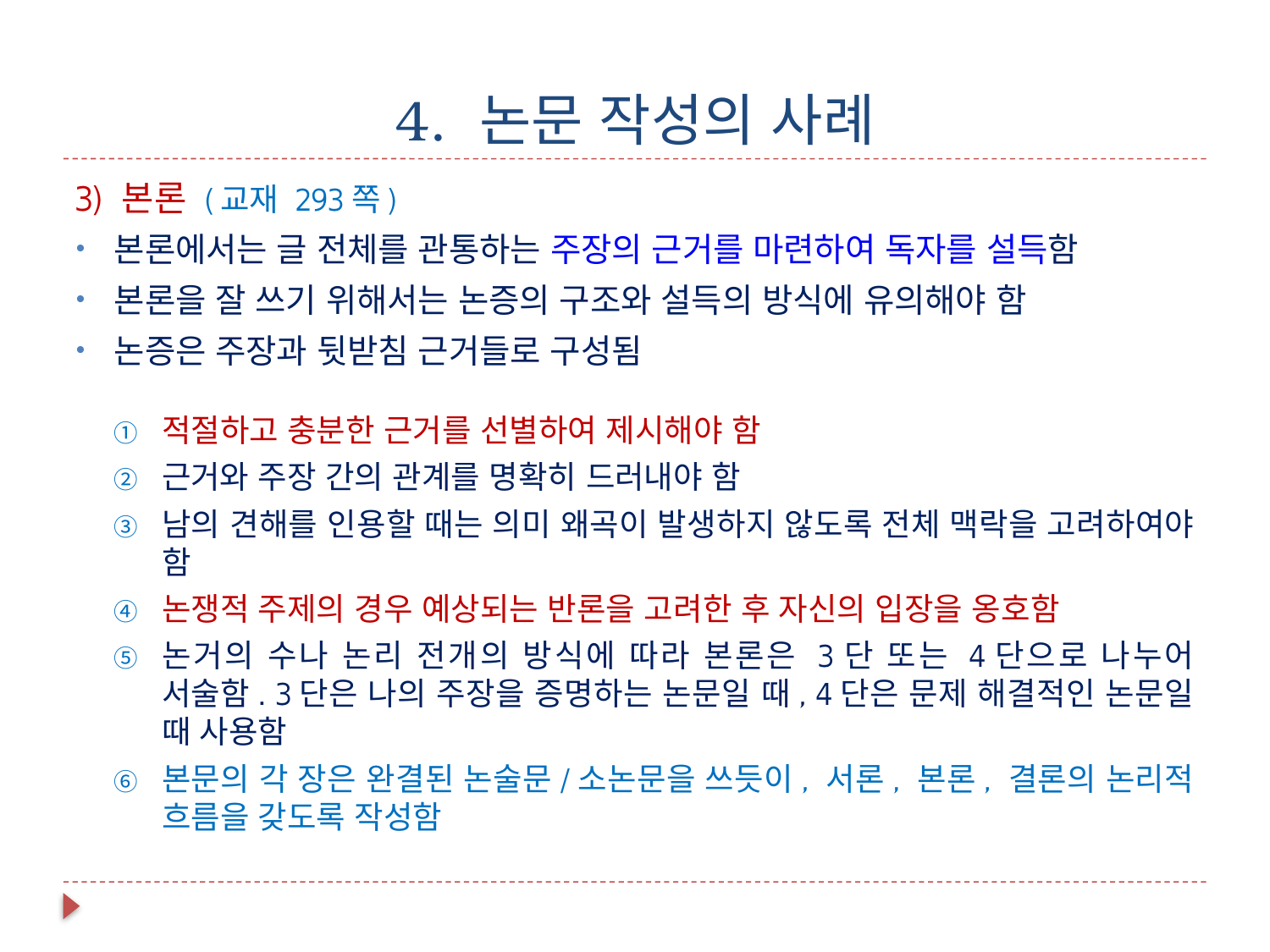

# 4. 논문 작성의 사례
3) 본론 (교재 293쪽)
본론에서는 글 전체를 관통하는 주장의 근거를 마련하여 독자를 설득함
본론을 잘 쓰기 위해서는 논증의 구조와 설득의 방식에 유의해야 함
논증은 주장과 뒷받침 근거들로 구성됨

적절하고 충분한 근거를 선별하여 제시해야 함
근거와 주장 간의 관계를 명확히 드러내야 함
남의 견해를 인용할 때는 의미 왜곡이 발생하지 않도록 전체 맥락을 고려하여야 함
논쟁적 주제의 경우 예상되는 반론을 고려한 후 자신의 입장을 옹호함
논거의 수나 논리 전개의 방식에 따라 본론은 3단 또는 4단으로 나누어 서술함. 3단은 나의 주장을 증명하는 논문일 때, 4단은 문제 해결적인 논문일 때 사용함
본문의 각 장은 완결된 논술문/소논문을 쓰듯이, 서론, 본론, 결론의 논리적 흐름을 갖도록 작성함